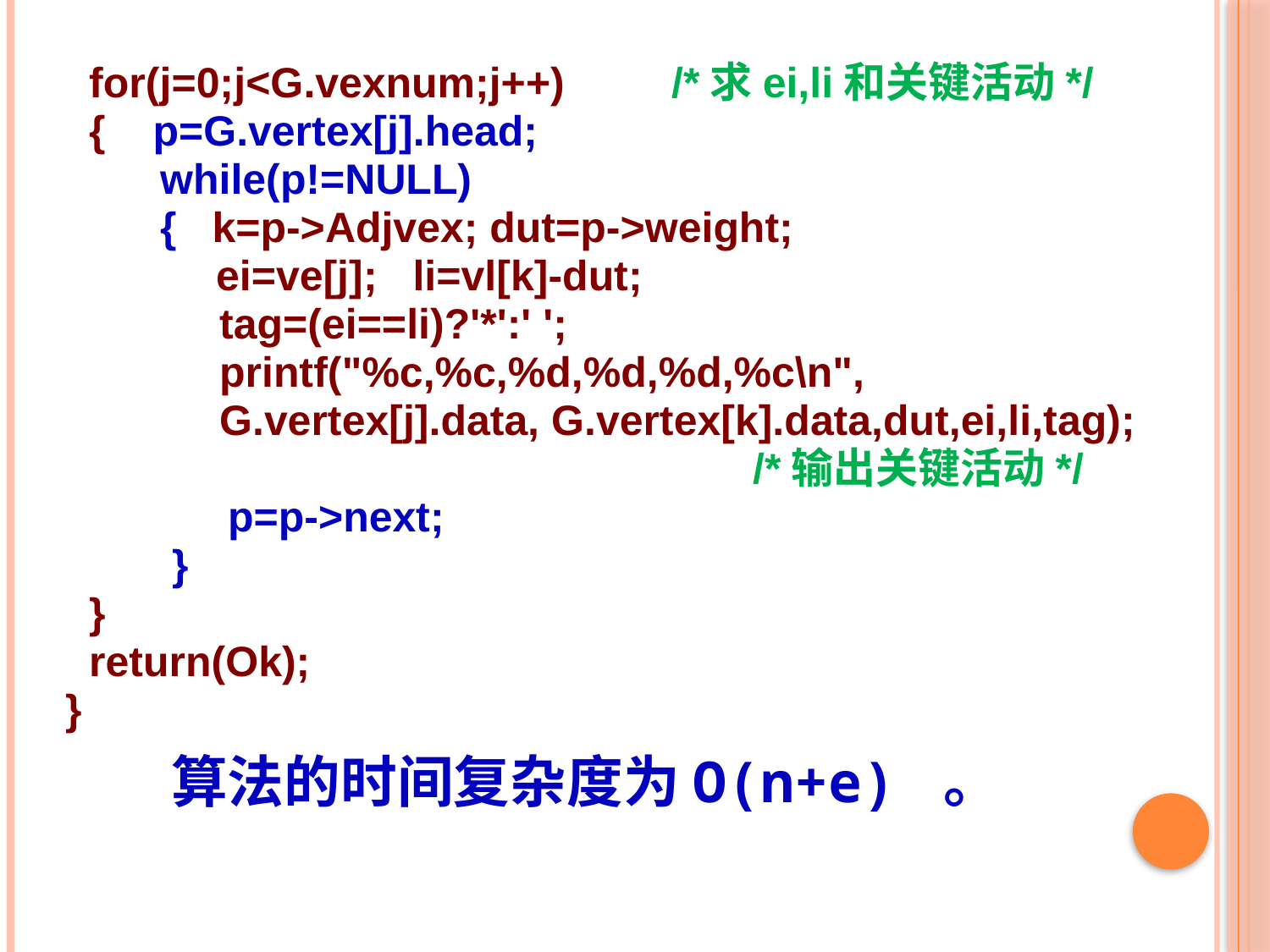

for(j=0;j<G.vexnum;j++)         /*求ei,li和关键活动*/
  {    p=G.vertex[j].head;
        while(p!=NULL)
        {   k=p->Adjvex; dut=p->weight;
	  ei=ve[j];   li=vl[k]-dut;
             tag=(ei==li)?'*':' ';
             printf("%c,%c,%d,%d,%d,%c\n",
             G.vertex[j].data, G.vertex[k].data,dut,ei,li,tag);
                                                          /*输出关键活动*/
	   p=p->next;
         }
  }
  return(Ok);
}
算法的时间复杂度为O(n+e) 。